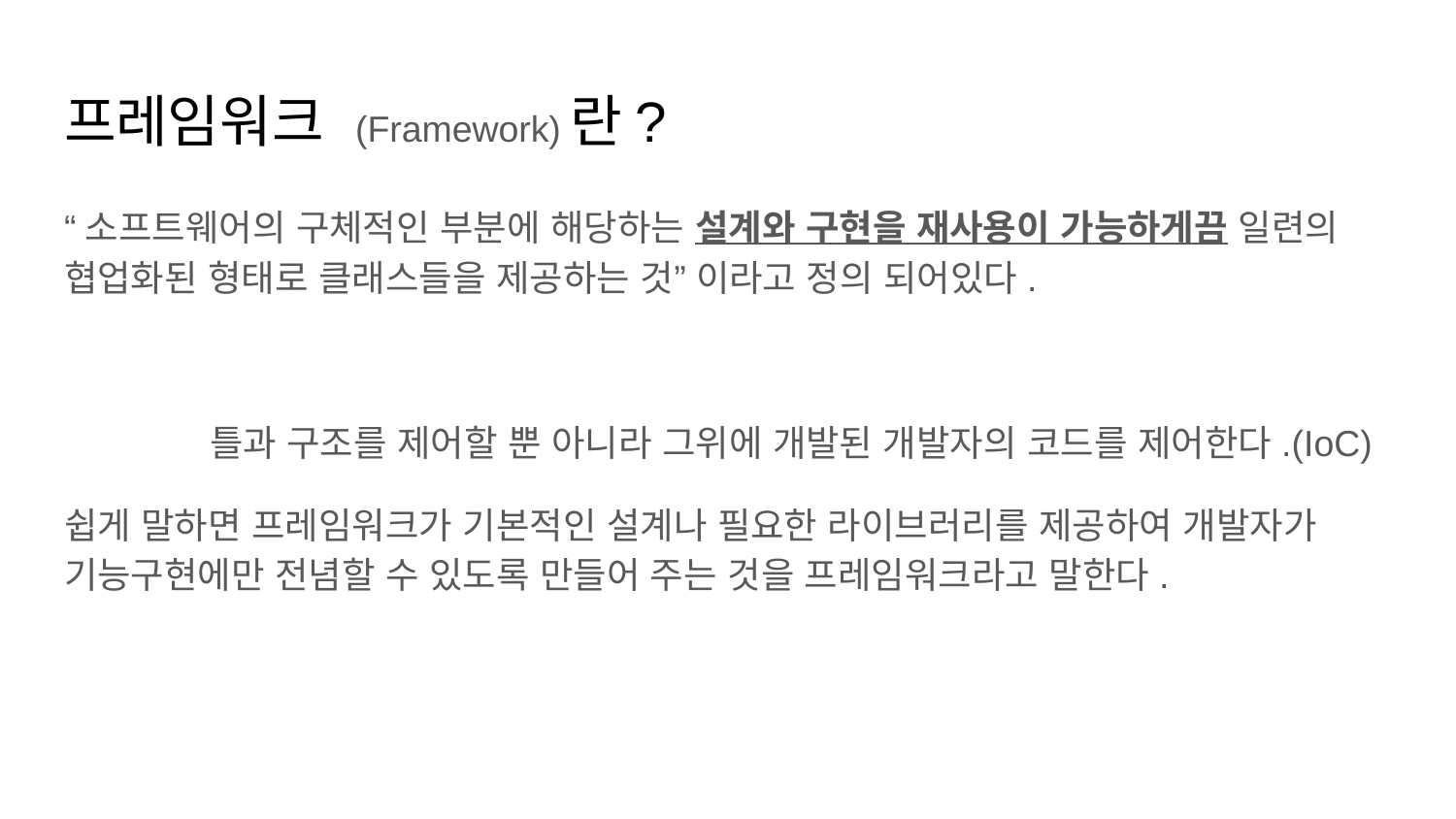

# 프레임워크	(Framework)란?
“소프트웨어의 구체적인 부분에 해당하는 설계와 구현을 재사용이 가능하게끔 일련의 협업화된 형태로 클래스들을 제공하는 것” 이라고 정의 되어있다.

	틀과 구조를 제어할 뿐 아니라 그위에 개발된 개발자의 코드를 제어한다.(IoC)
쉽게 말하면 프레임워크가 기본적인 설계나 필요한 라이브러리를 제공하여 개발자가 기능구현에만 전념할 수 있도록 만들어 주는 것을 프레임워크라고 말한다.